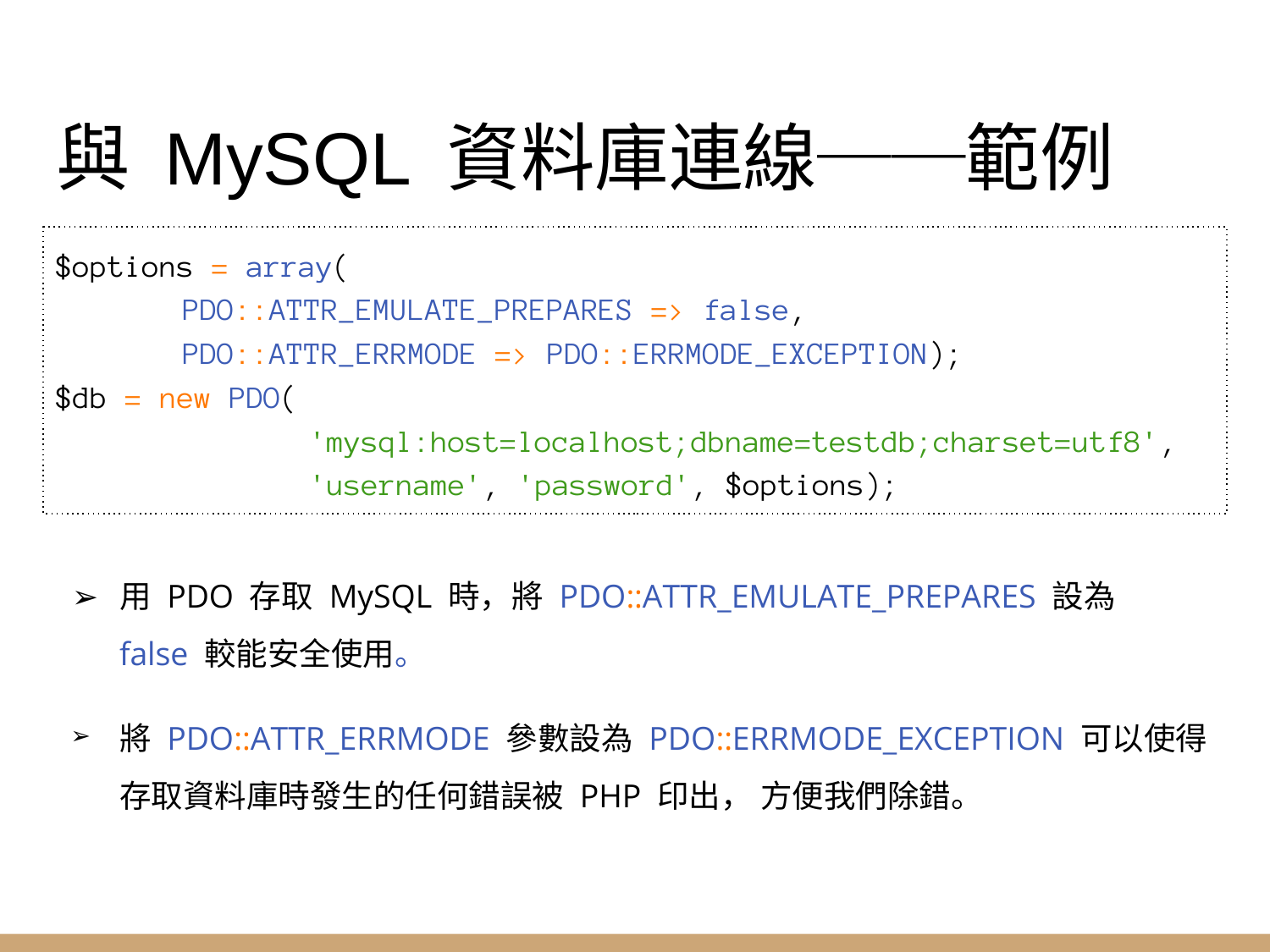

# 與 MySQL 資料庫連線──範例
$options = array(
	PDO::ATTR_EMULATE_PREPARES => false,
	PDO::ATTR_ERRMODE => PDO::ERRMODE_EXCEPTION);
$db = new PDO(
		'mysql:host=localhost;dbname=testdb;charset=utf8',
		'username', 'password', $options);
用 PDO 存取 MySQL 時，將 PDO::ATTR_EMULATE_PREPARES 設為 false 較能安全使用。
將 PDO::ATTR_ERRMODE 參數設為 PDO::ERRMODE_EXCEPTION 可以使得存取資料庫時發生的任何錯誤被 PHP 印出， 方便我們除錯。